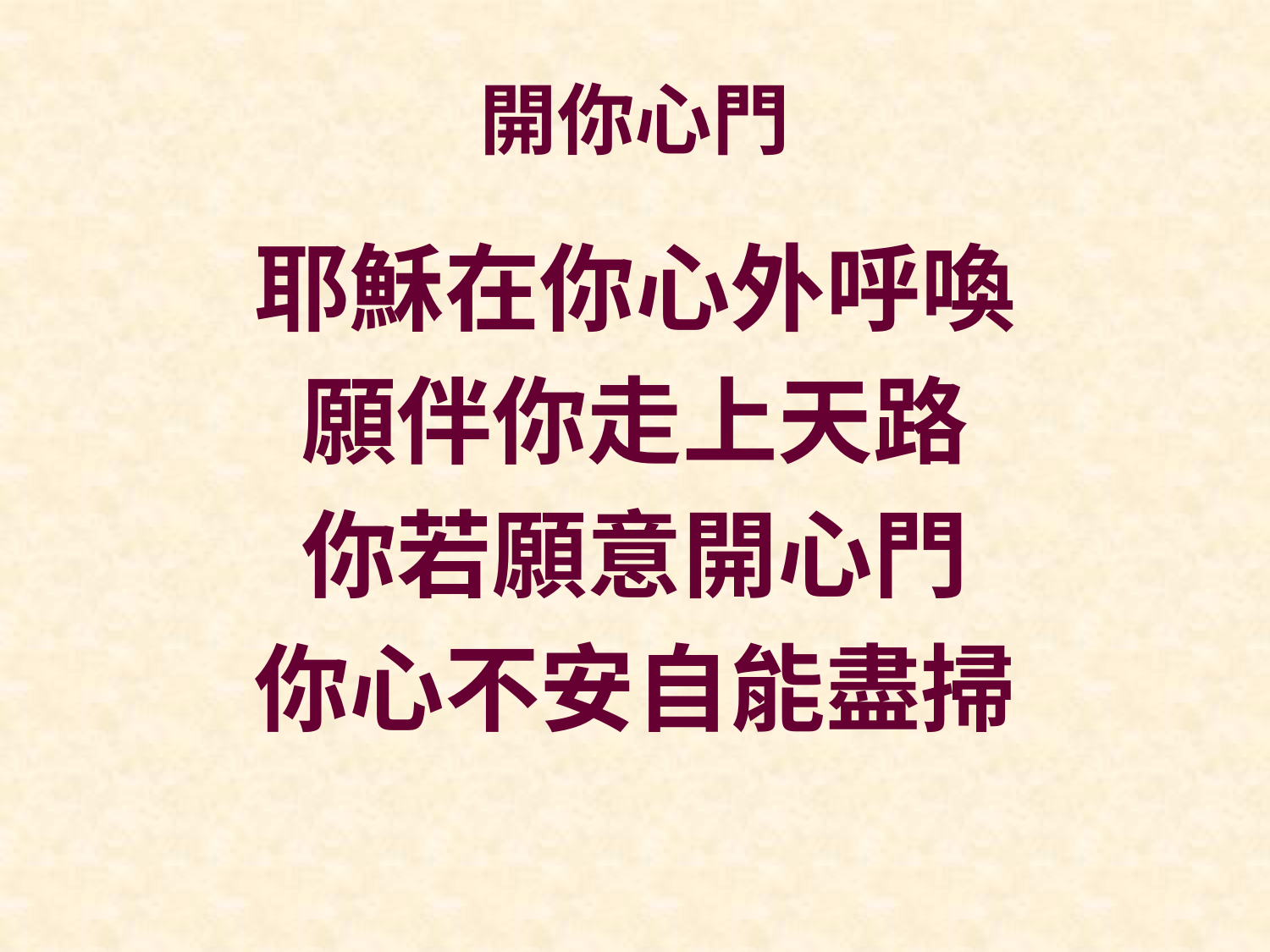

# 開你心門
耶穌在你心外呼喚
願伴你走上天路
你若願意開心門
你心不安自能盡掃